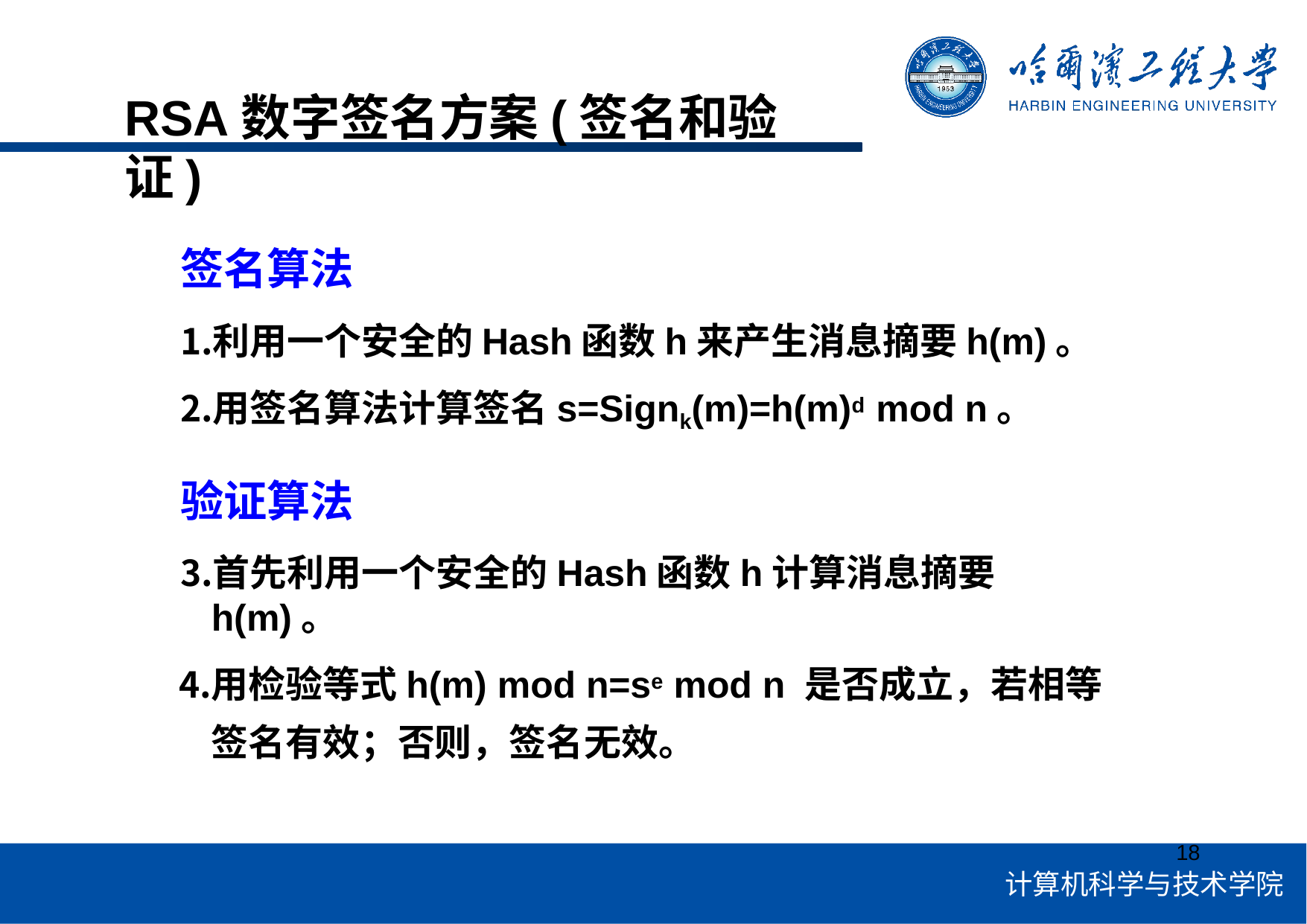

# RSA数字签名方案(签名和验证)
签名算法
利用一个安全的Hash函数h来产生消息摘要h(m)。
用签名算法计算签名s=Signk(m)=h(m)d mod n。
验证算法
首先利用一个安全的Hash函数h计算消息摘要h(m)。
用检验等式h(m) mod n=se mod n 是否成立，若相等签名有效；否则，签名无效。
18